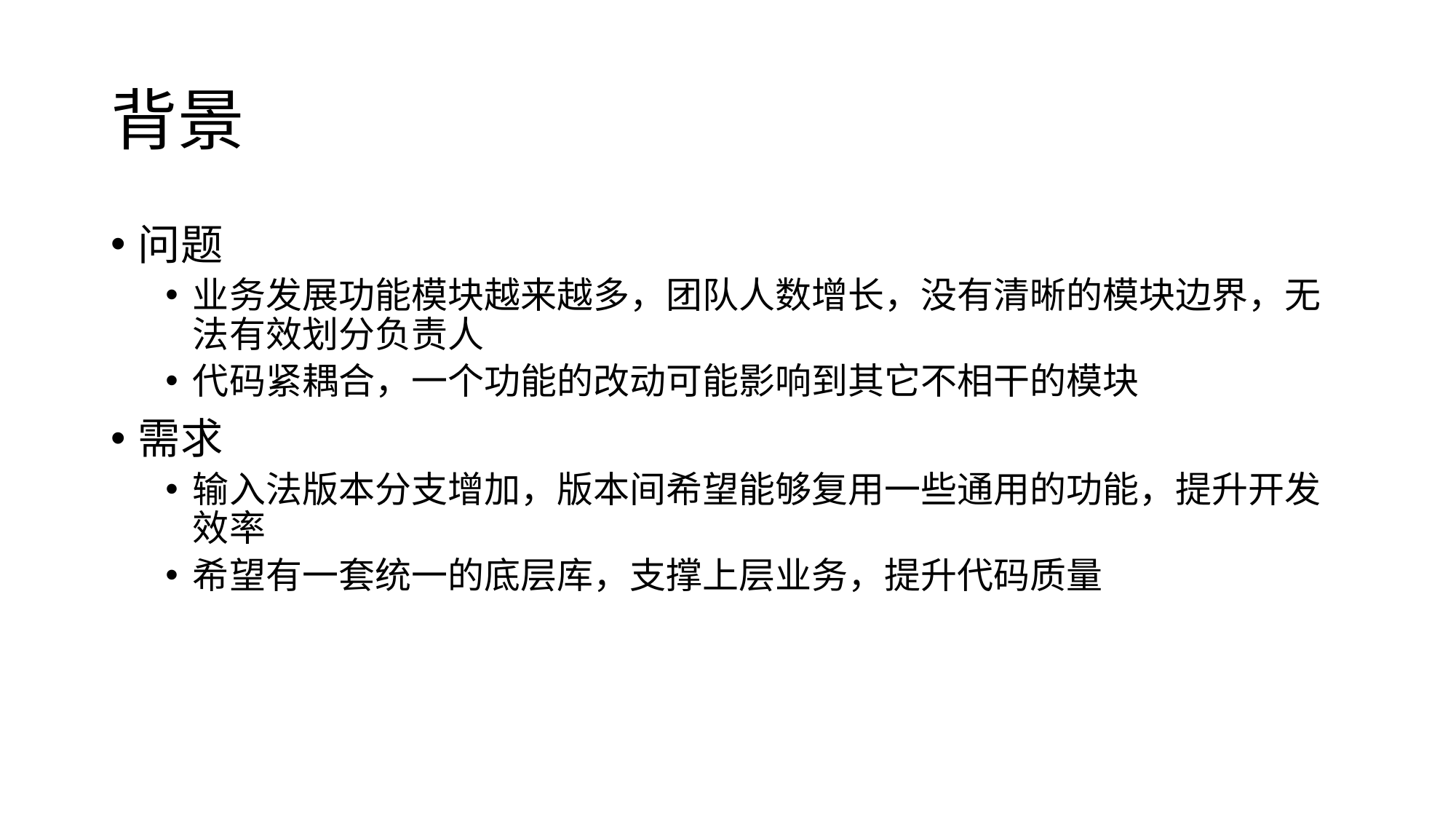

# 背景
问题
业务发展功能模块越来越多，团队人数增长，没有清晰的模块边界，无法有效划分负责人
代码紧耦合，一个功能的改动可能影响到其它不相干的模块
需求
输入法版本分支增加，版本间希望能够复用一些通用的功能，提升开发效率
希望有一套统一的底层库，支撑上层业务，提升代码质量